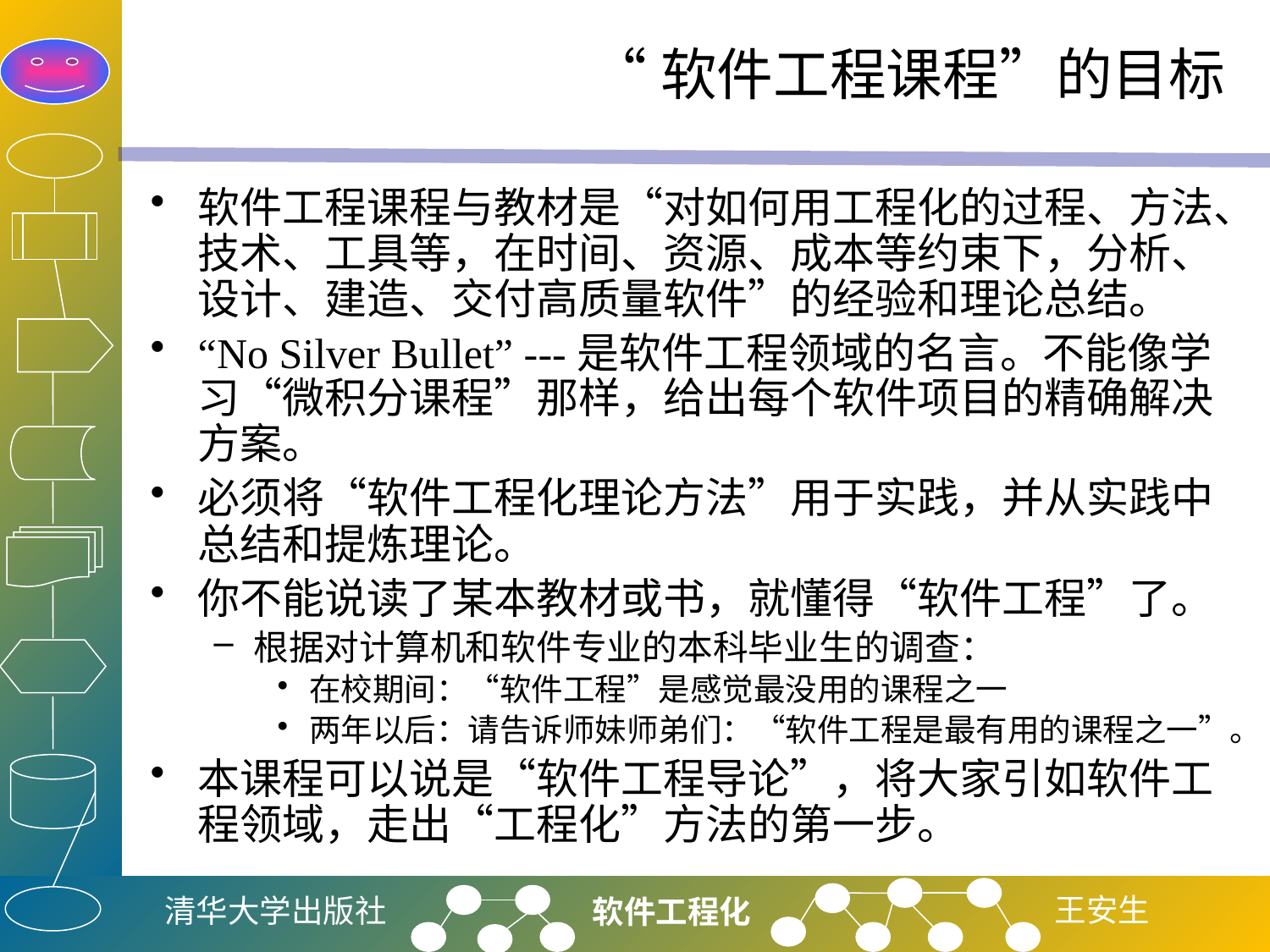

# “软件工程课程”的目标
软件工程课程与教材是“对如何用工程化的过程、方法、技术、工具等，在时间、资源、成本等约束下，分析、设计、建造、交付高质量软件”的经验和理论总结。
“No Silver Bullet” ---是软件工程领域的名言。不能像学习“微积分课程”那样，给出每个软件项目的精确解决方案。
必须将“软件工程化理论方法”用于实践，并从实践中总结和提炼理论。
你不能说读了某本教材或书，就懂得“软件工程”了。
根据对计算机和软件专业的本科毕业生的调查：
在校期间：“软件工程”是感觉最没用的课程之一
两年以后：请告诉师妹师弟们：“软件工程是最有用的课程之一”。
本课程可以说是“软件工程导论”，将大家引如软件工程领域，走出“工程化”方法的第一步。